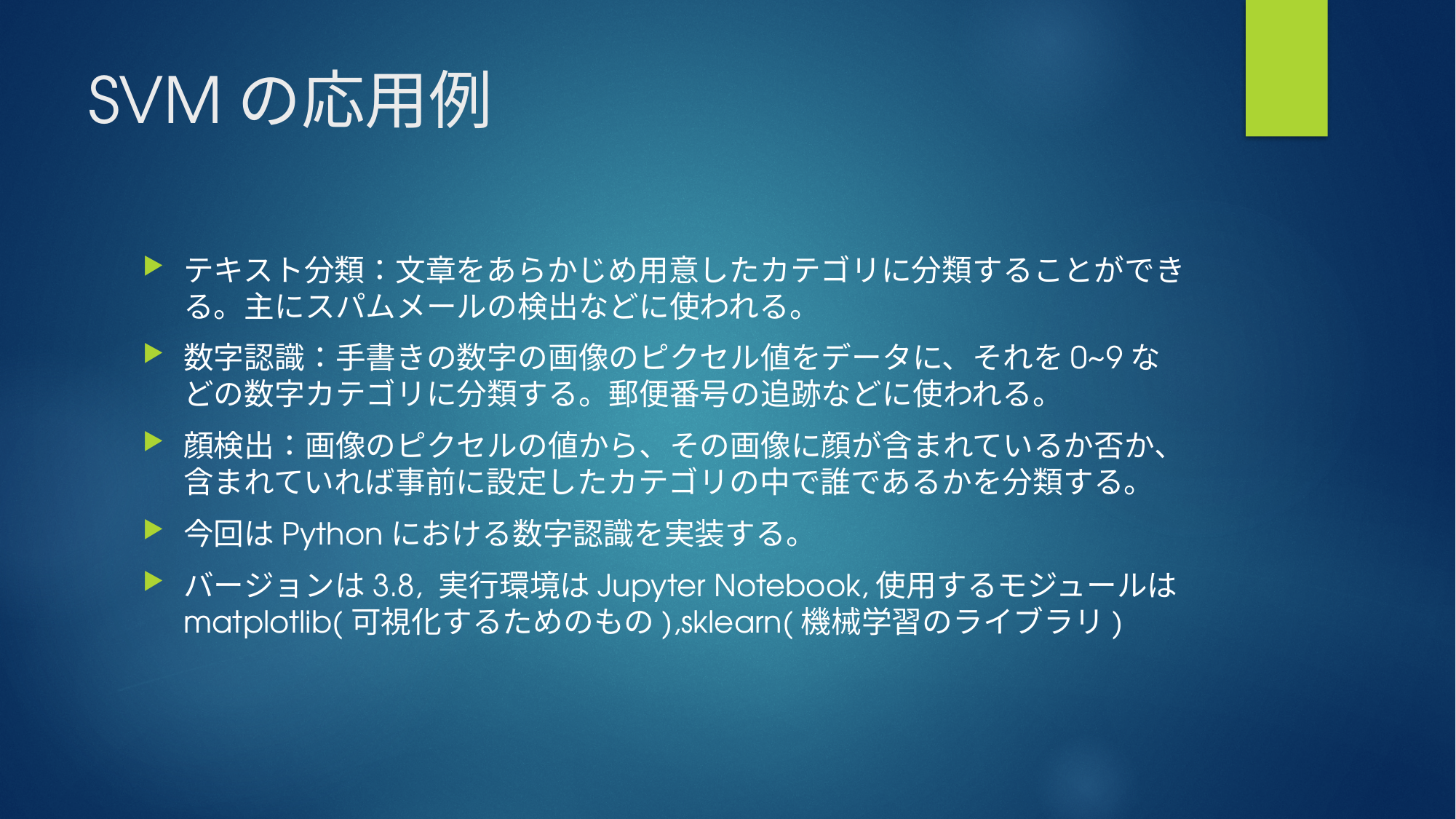

# SVMの応用例
テキスト分類：文章をあらかじめ用意したカテゴリに分類することができる。主にスパムメールの検出などに使われる。
数字認識：手書きの数字の画像のピクセル値をデータに、それを0~9などの数字カテゴリに分類する。郵便番号の追跡などに使われる。
顔検出：画像のピクセルの値から、その画像に顔が含まれているか否か、含まれていれば事前に設定したカテゴリの中で誰であるかを分類する。
今回はPythonにおける数字認識を実装する。
バージョンは3.8, 実行環境はJupyter Notebook,使用するモジュールはmatplotlib(可視化するためのもの),sklearn(機械学習のライブラリ)